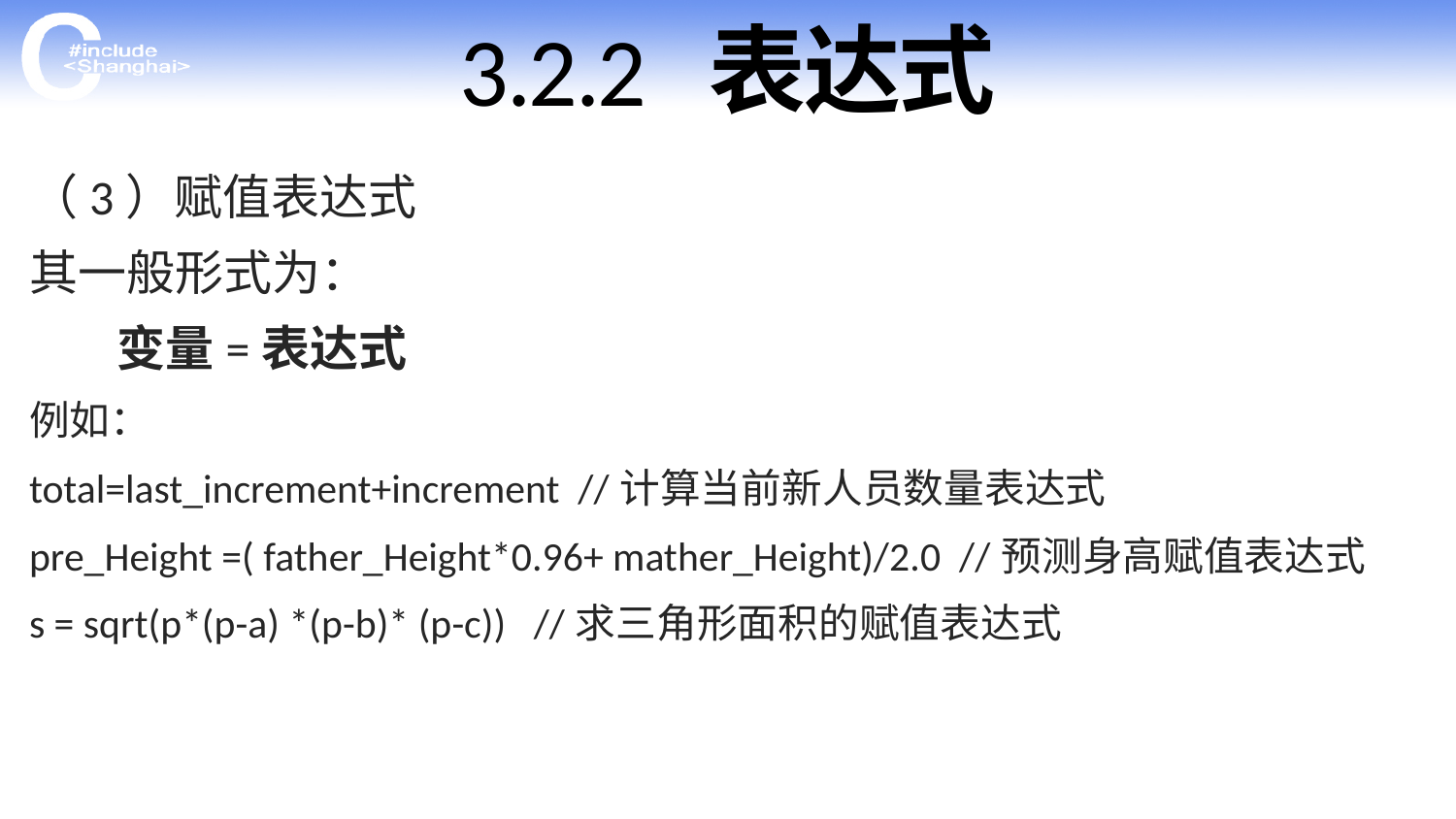

# 3.2.2  表达式
（3）赋值表达式
其一般形式为：
       变量=表达式
例如：
total=last_increment+increment  //计算当前新人员数量表达式
pre_Height =( father_Height*0.96+ mather_Height)/2.0  //预测身高赋值表达式
s = sqrt(p*(p-a) *(p-b)* (p-c))   //求三角形面积的赋值表达式